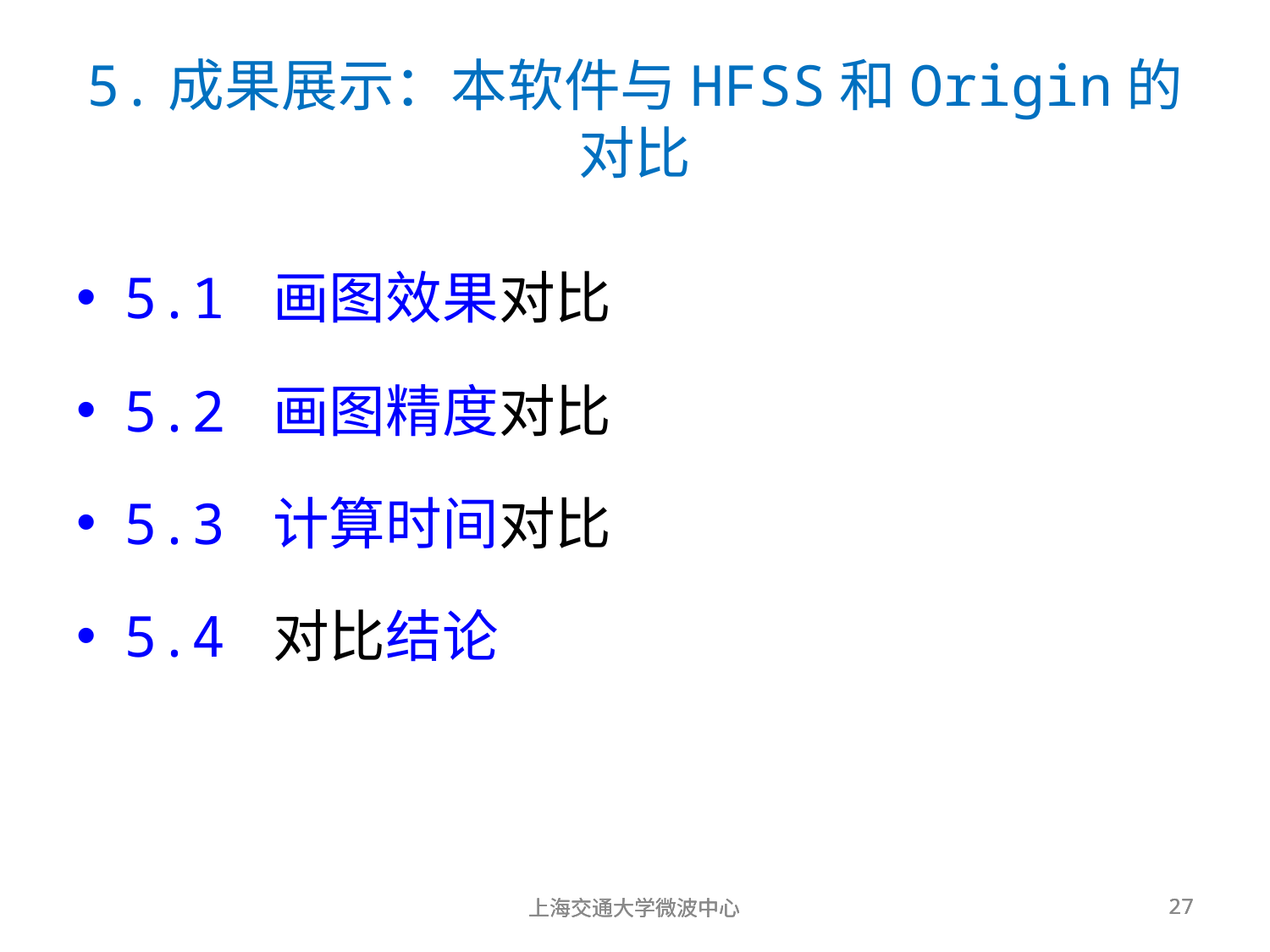

5.成果展示：本软件与HFSS和Origin的对比
5.1 画图效果对比
5.2 画图精度对比
5.3 计算时间对比
5.4 对比结论
上海交通大学微波中心
上海交通大学微波中心
上海交通大学微波中心
27
27
27